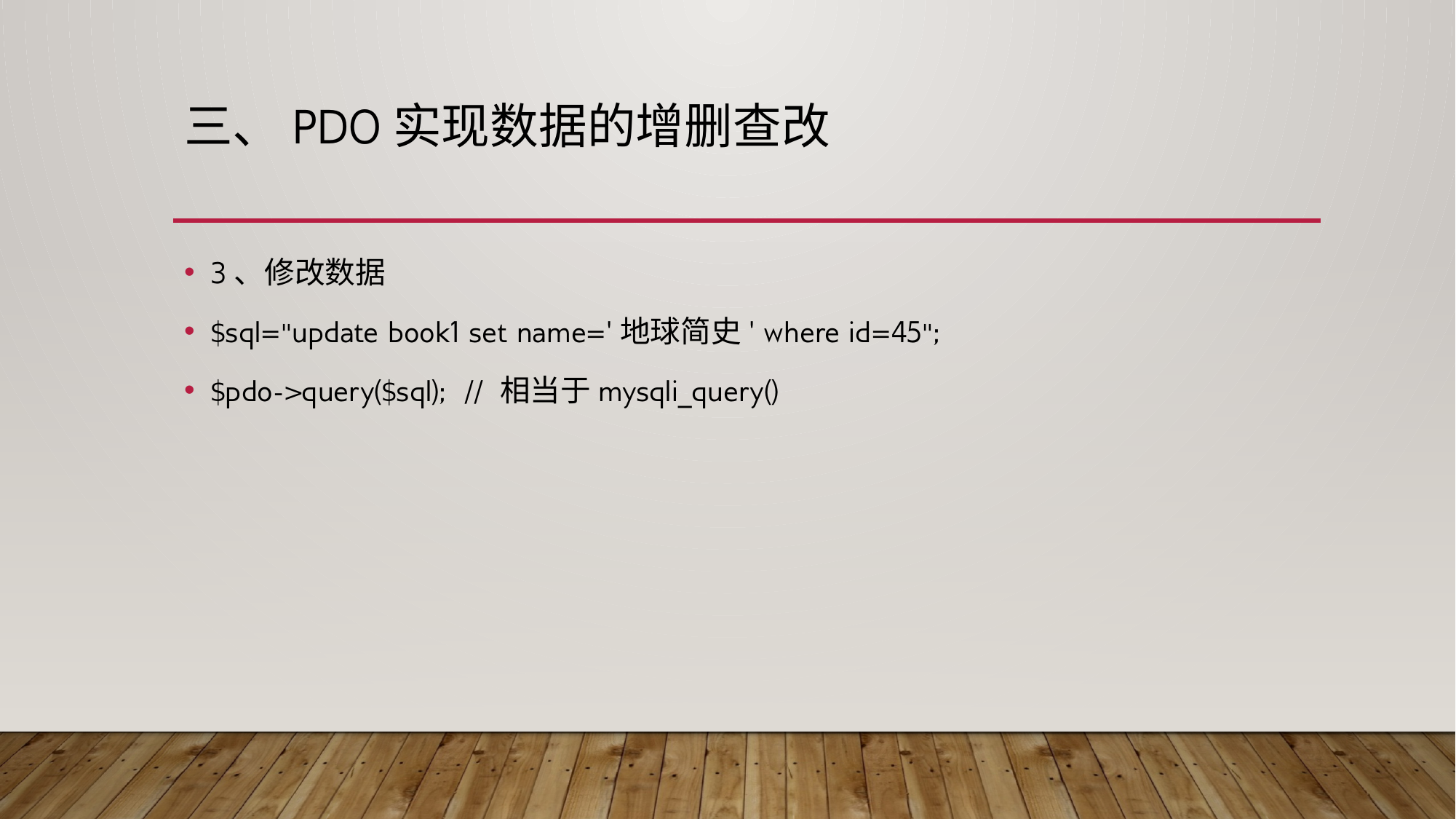

# 三、PDO实现数据的增删查改
3、修改数据
$sql="update book1 set name='地球简史' where id=45";
$pdo->query($sql);  // 相当于mysqli_query()